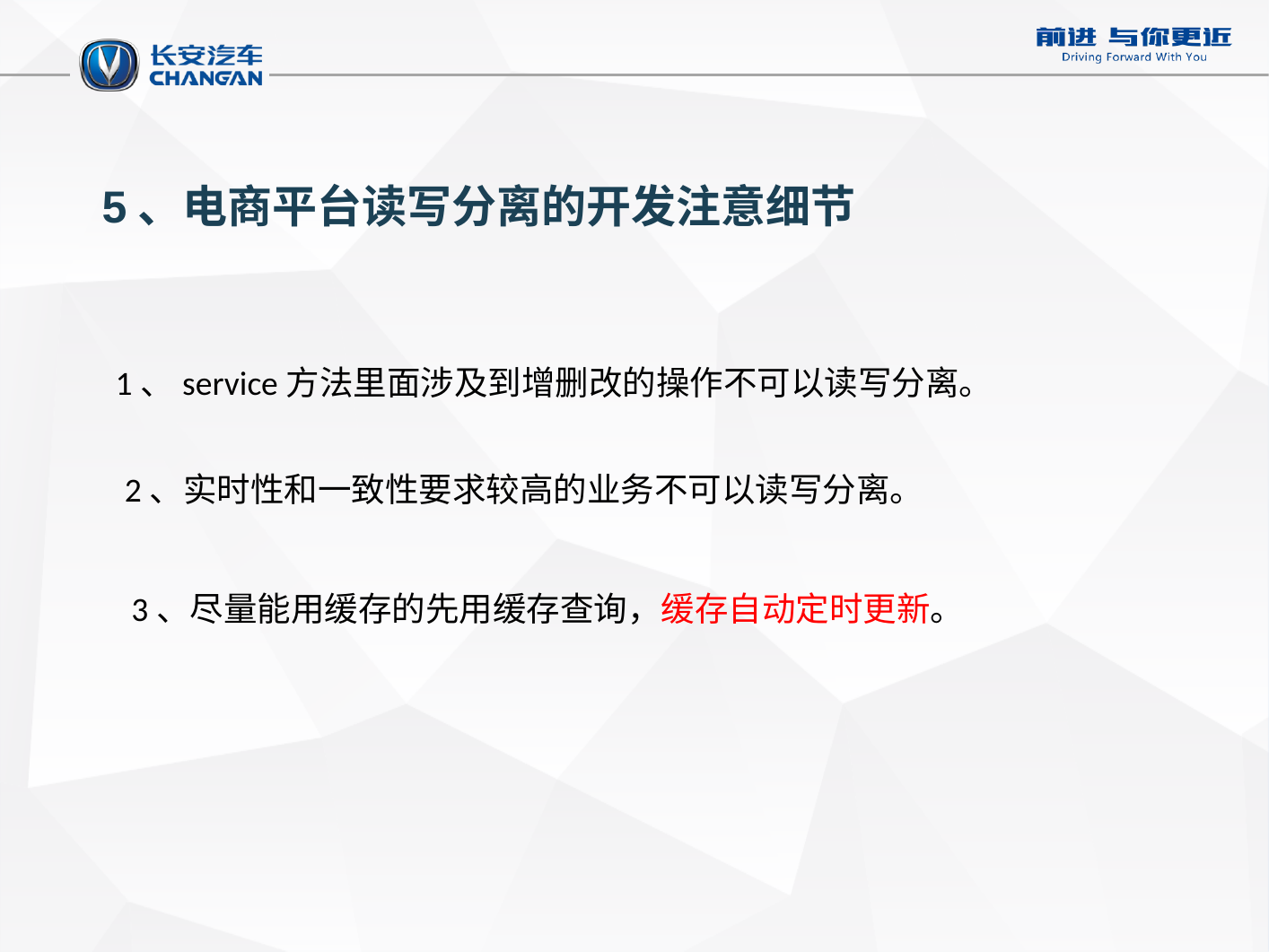

5、电商平台读写分离的开发注意细节
1、service方法里面涉及到增删改的操作不可以读写分离。
2、实时性和一致性要求较高的业务不可以读写分离。
3、尽量能用缓存的先用缓存查询，缓存自动定时更新。